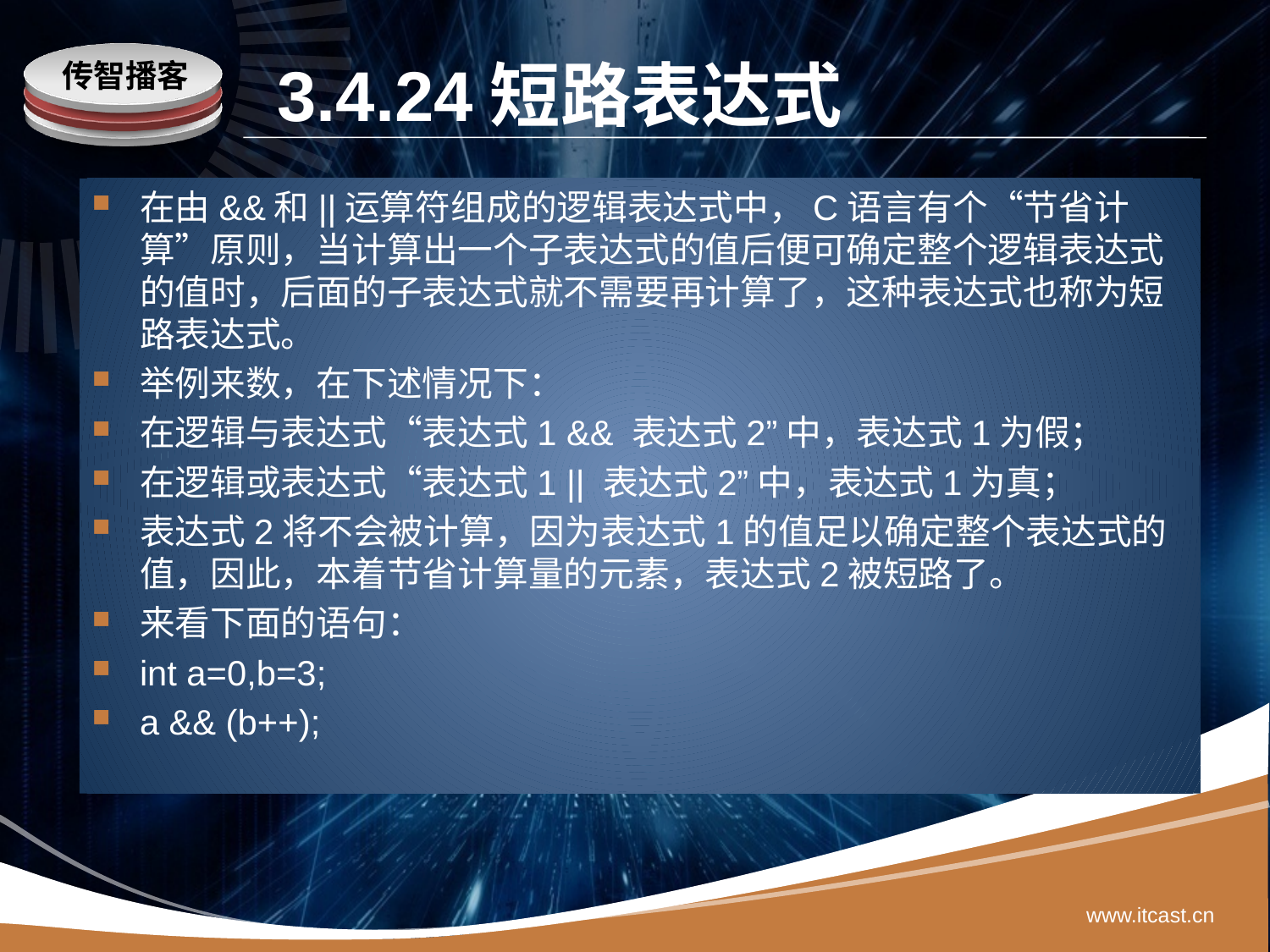

# 3.4.24短路表达式

在由&&和||运算符组成的逻辑表达式中，C语言有个“节省计算”原则，当计算出一个子表达式的值后便可确定整个逻辑表达式的值时，后面的子表达式就不需要再计算了，这种表达式也称为短路表达式。
举例来数，在下述情况下：
在逻辑与表达式“表达式1 && 表达式2”中，表达式1为假；
在逻辑或表达式“表达式1 || 表达式2”中，表达式1为真；
表达式2将不会被计算，因为表达式1的值足以确定整个表达式的值，因此，本着节省计算量的元素，表达式2被短路了。
来看下面的语句：
int a=0,b=3;
a && (b++);
www.itcast.cn